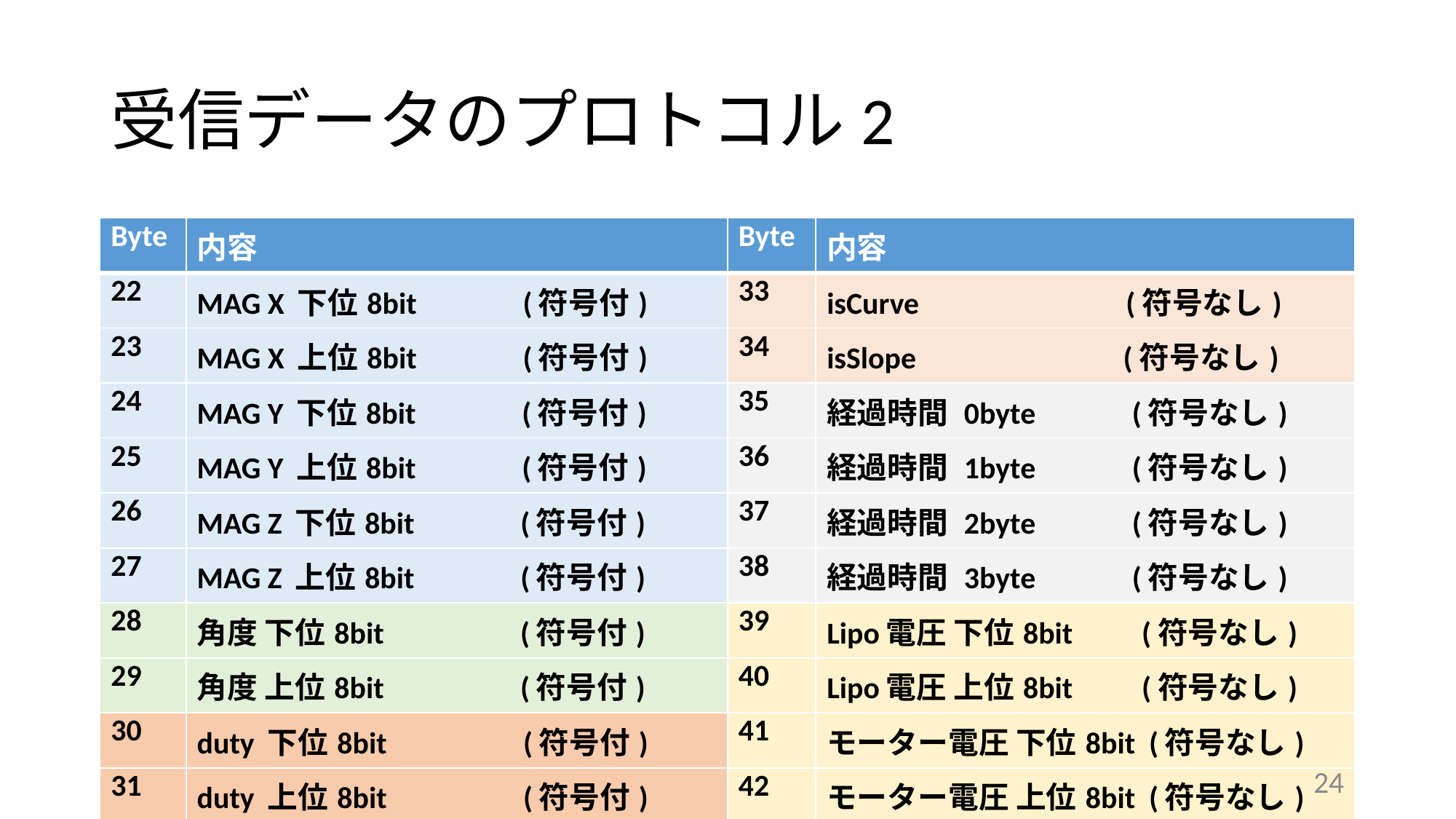

# 受信データのプロトコル2
| Byte | 内容 | Byte | 内容 |
| --- | --- | --- | --- |
| 22 | MAG X 下位8bit　　　(符号付) | 33 | isCurve (符号なし) |
| 23 | MAG X 上位8bit　　　(符号付) | 34 | isSlope (符号なし) |
| 24 | MAG Y 下位8bit　　　(符号付) | 35 | 経過時間 0byte (符号なし) |
| 25 | MAG Y 上位8bit　　　(符号付) | 36 | 経過時間 1byte (符号なし) |
| 26 | MAG Z 下位8bit　　　(符号付) | 37 | 経過時間 2byte (符号なし) |
| 27 | MAG Z 上位8bit　　　(符号付) | 38 | 経過時間 3byte (符号なし) |
| 28 | 角度 下位8bit　　　　(符号付) | 39 | Lipo電圧 下位8bit (符号なし) |
| 29 | 角度 上位8bit　　　　(符号付) | 40 | Lipo電圧 上位8bit (符号なし) |
| 30 | duty 下位8bit　　　　(符号付) | 41 | モーター電圧 下位8bit (符号なし) |
| 31 | duty 上位8bit　　　　(符号付) | 42 | モーター電圧 上位8bit (符号なし) |
| 32 | isStop　　　　　　　　　(符号なし) |  |  |
24